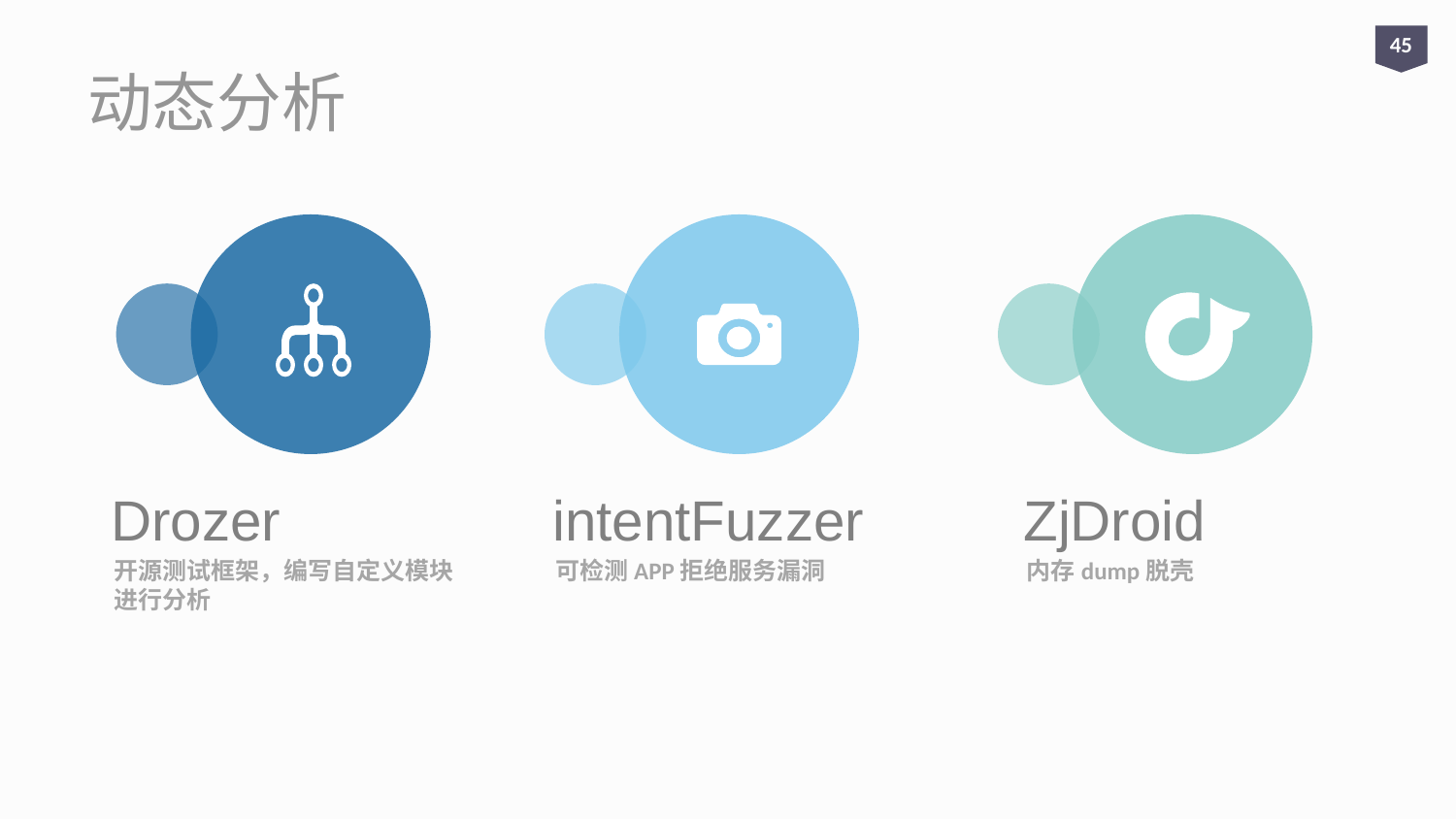

45
# 动态分析

Drozer
开源测试框架，编写自定义模块进行分析

intentFuzzer
可检测APP拒绝服务漏洞

ZjDroid
内存dump脱壳